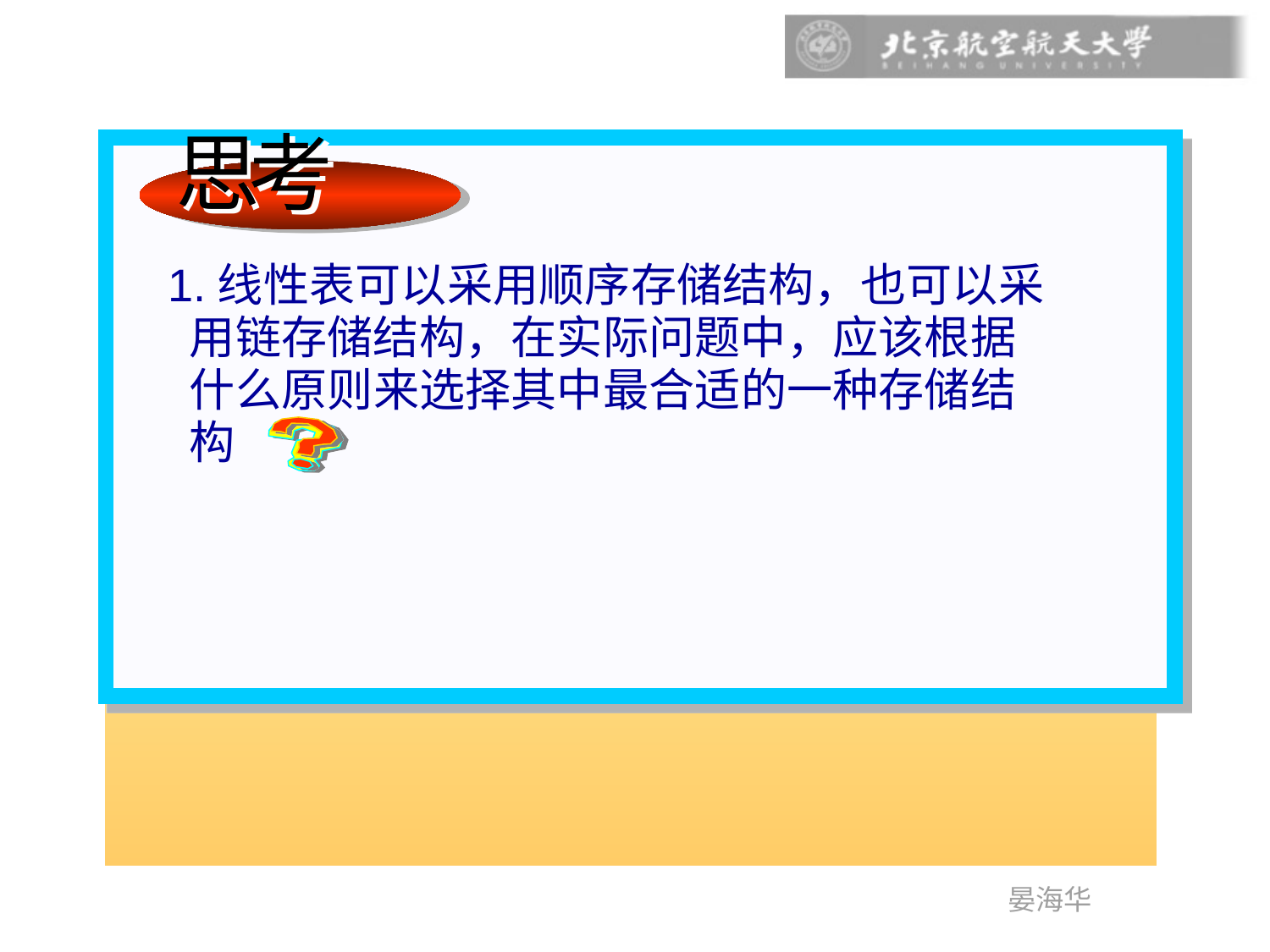

考

思
  1.线性表可以采用顺序存储结构，也可以采
   用链存储结构，在实际问题中，应该根据
   什么原则来选择其中最合适的一种存储结
   构